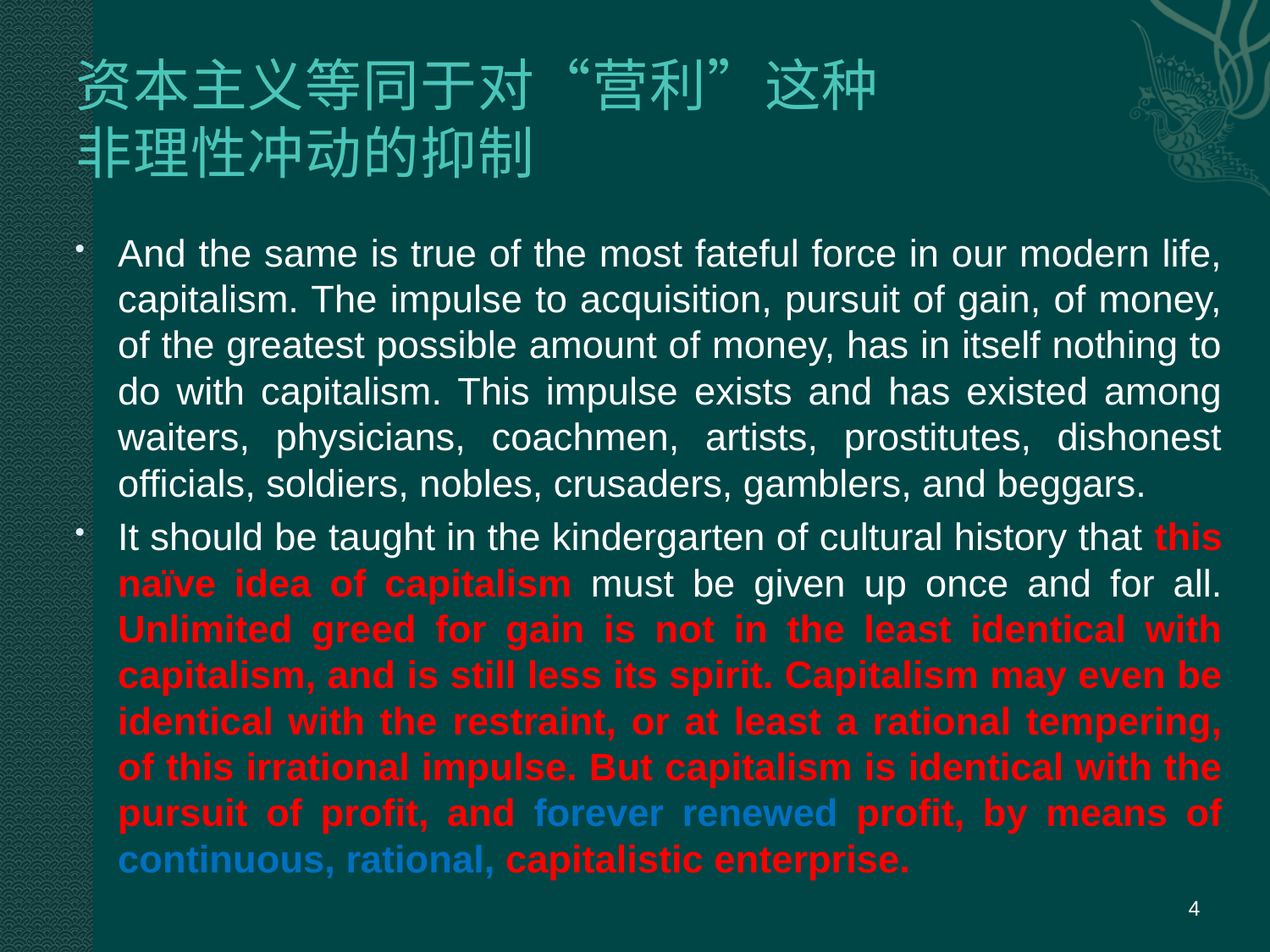

# 资本主义等同于对“营利”这种 非理性冲动的抑制
And the same is true of the most fateful force in our modern life, capitalism. The impulse to acquisition, pursuit of gain, of money, of the greatest possible amount of money, has in itself nothing to do with capitalism. This impulse exists and has existed among waiters, physicians, coachmen, artists, prostitutes, dishonest officials, soldiers, nobles, crusaders, gamblers, and beggars.
It should be taught in the kindergarten of cultural history that this naïve idea of capitalism must be given up once and for all. Unlimited greed for gain is not in the least identical with capitalism, and is still less its spirit. Capitalism may even be identical with the restraint, or at least a rational tempering, of this irrational impulse. But capitalism is identical with the pursuit of profit, and forever renewed profit, by means of continuous, rational, capitalistic enterprise.

4